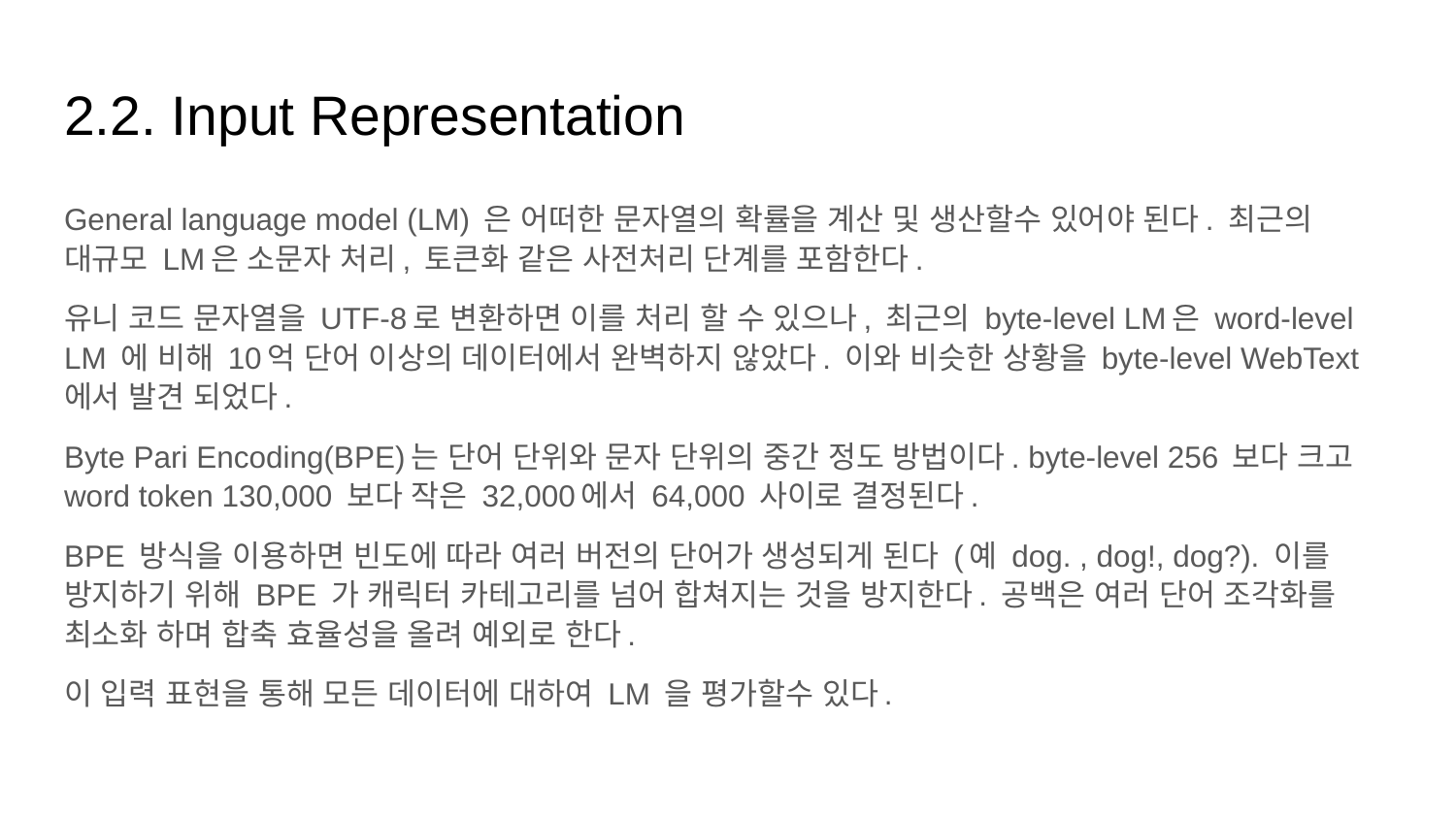

# 2.2. Input Representation
General language model (LM) 은 어떠한 문자열의 확률을 계산 및 생산할수 있어야 된다. 최근의 대규모 LM은 소문자 처리, 토큰화 같은 사전처리 단계를 포함한다.
유니 코드 문자열을 UTF-8로 변환하면 이를 처리 할 수 있으나, 최근의 byte-level LM은 word-level LM 에 비해 10억 단어 이상의 데이터에서 완벽하지 않았다. 이와 비슷한 상황을 byte-level WebText  에서 발견 되었다.
Byte Pari Encoding(BPE)는 단어 단위와 문자 단위의 중간 정도 방법이다. byte-level 256 보다 크고 word token 130,000 보다 작은 32,000에서 64,000 사이로 결정된다.
BPE 방식을 이용하면 빈도에 따라 여러 버전의 단어가 생성되게 된다 (예 dog. , dog!, dog?). 이를 방지하기 위해 BPE 가 캐릭터 카테고리를 넘어 합쳐지는 것을 방지한다. 공백은 여러 단어 조각화를 최소화 하며 합축 효율성을 올려 예외로 한다.
이 입력 표현을 통해 모든 데이터에 대하여 LM 을 평가할수 있다.